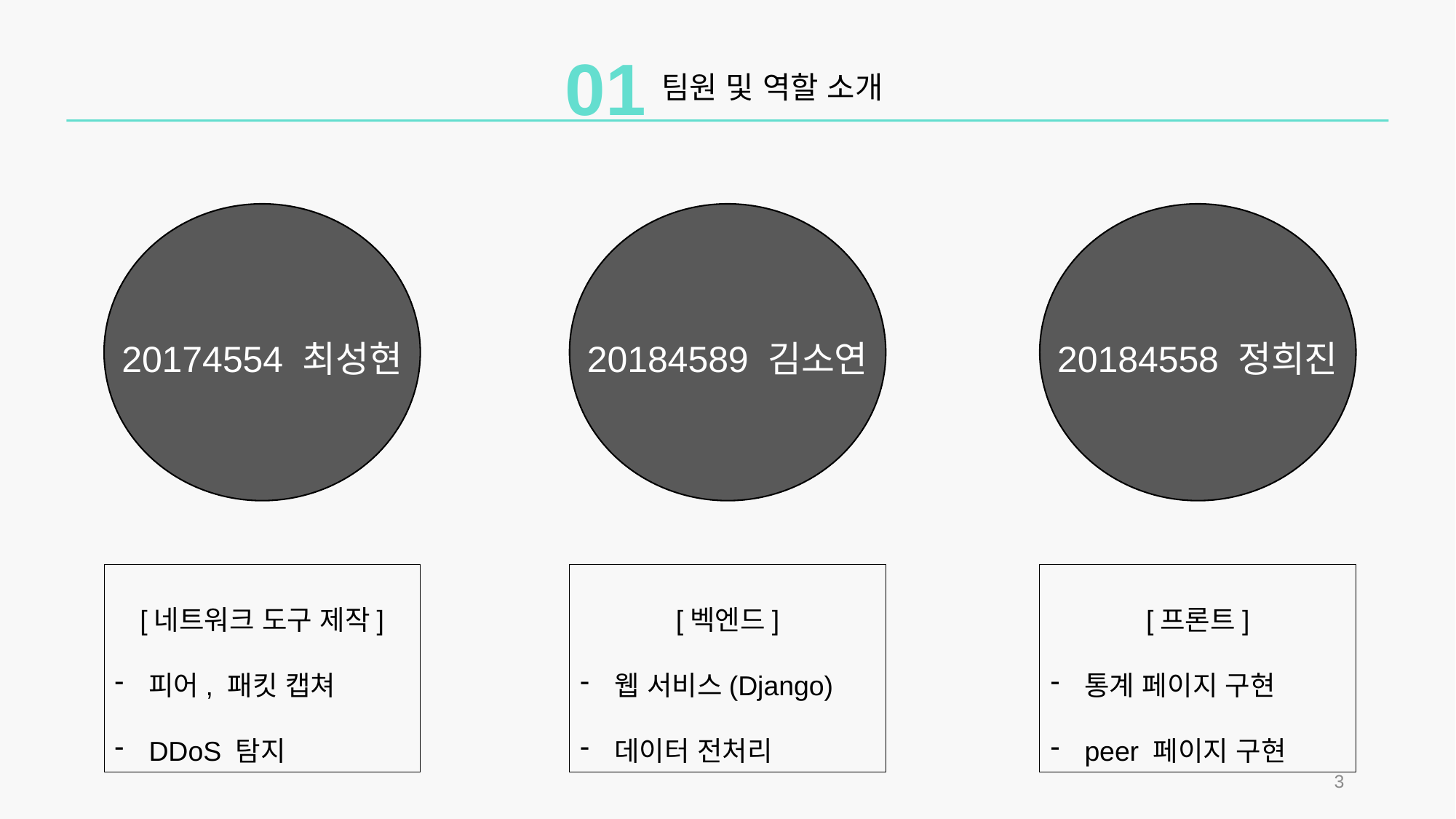

01
팀원 및 역할 소개

20174554 최성현

20184558 정희진

20184589 김소연

[프론트]
통계 페이지 구현
peer 페이지 구현
[벡엔드]
웹 서비스(Django)
데이터 전처리
[네트워크 도구 제작]
피어, 패킷 캡쳐
DDoS 탐지
3